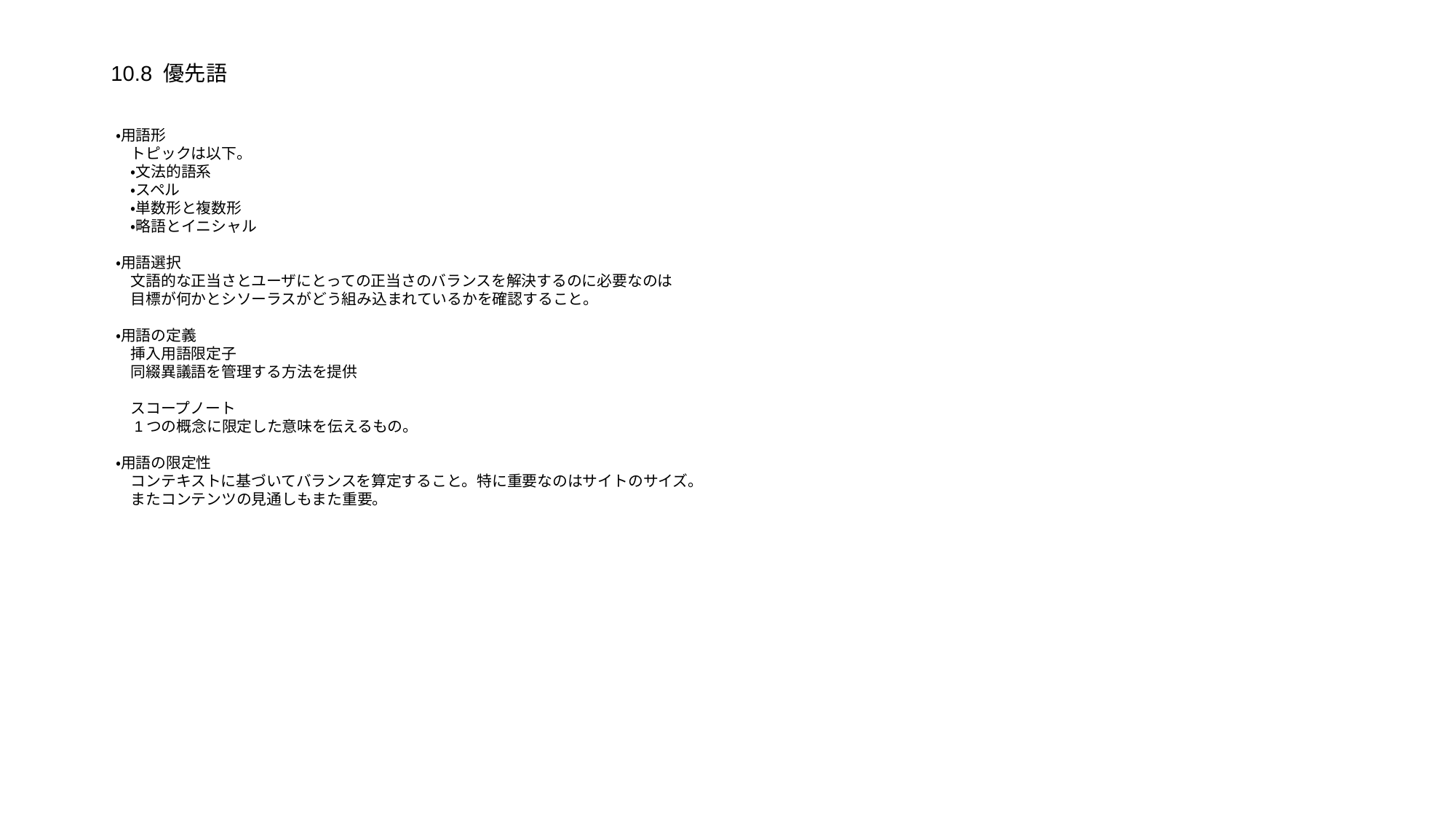

# 10.8 優先語
・用語形
　トピックは以下。
　・文法的語系
　・スペル
　・単数形と複数形
　・略語とイニシャル

・用語選択
　文語的な正当さとユーザにとっての正当さのバランスを解決するのに必要なのは
　目標が何かとシソーラスがどう組み込まれているかを確認すること。

・用語の定義
　挿入用語限定子
　同綴異議語を管理する方法を提供

　スコープノート
　1つの概念に限定した意味を伝えるもの。

・用語の限定性
　コンテキストに基づいてバランスを算定すること。特に重要なのはサイトのサイズ。
　またコンテンツの見通しもまた重要。